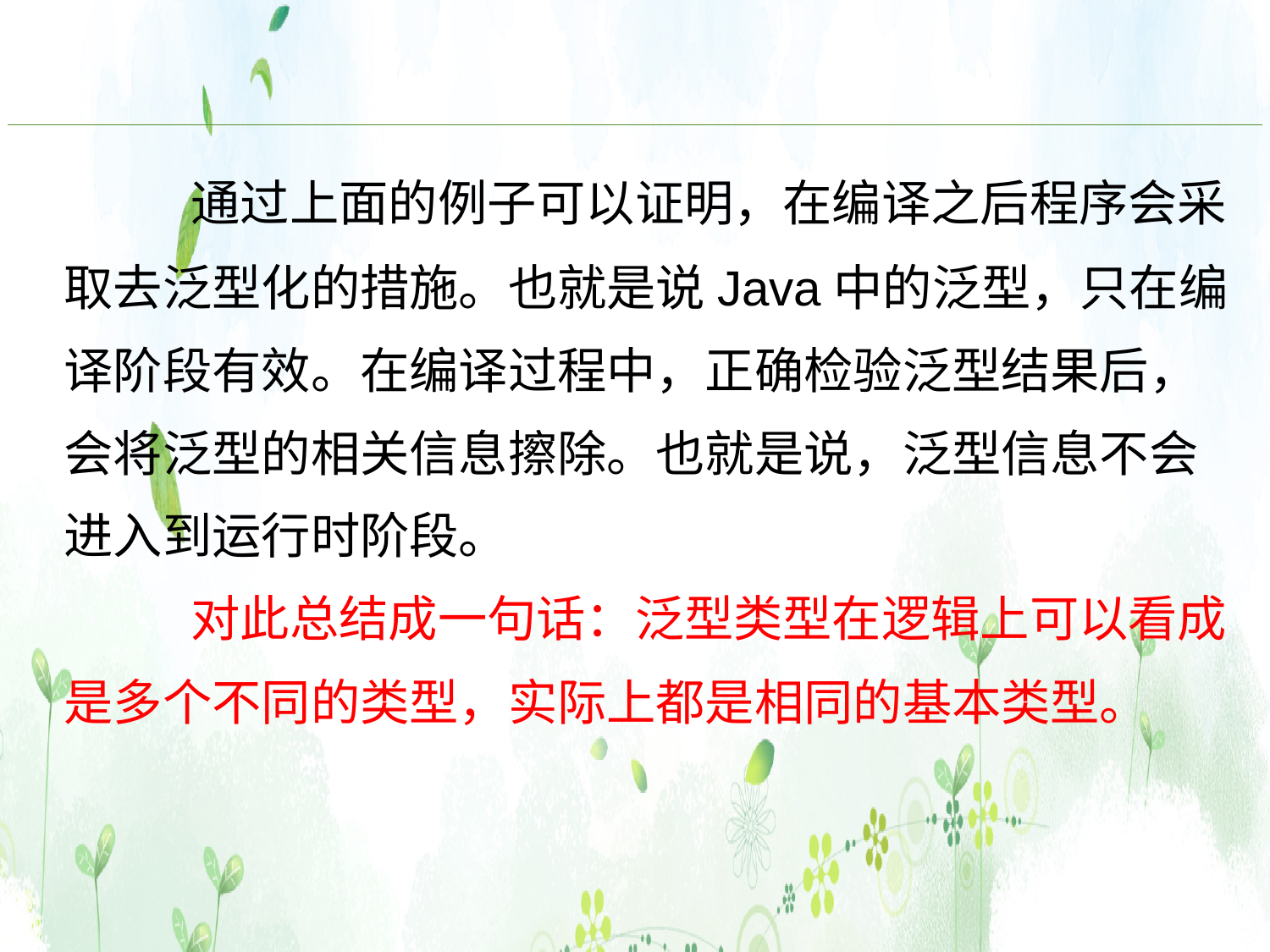

通过上面的例子可以证明，在编译之后程序会采取去泛型化的措施。也就是说Java中的泛型，只在编译阶段有效。在编译过程中，正确检验泛型结果后，会将泛型的相关信息擦除。也就是说，泛型信息不会进入到运行时阶段。
	对此总结成一句话：泛型类型在逻辑上可以看成是多个不同的类型，实际上都是相同的基本类型。